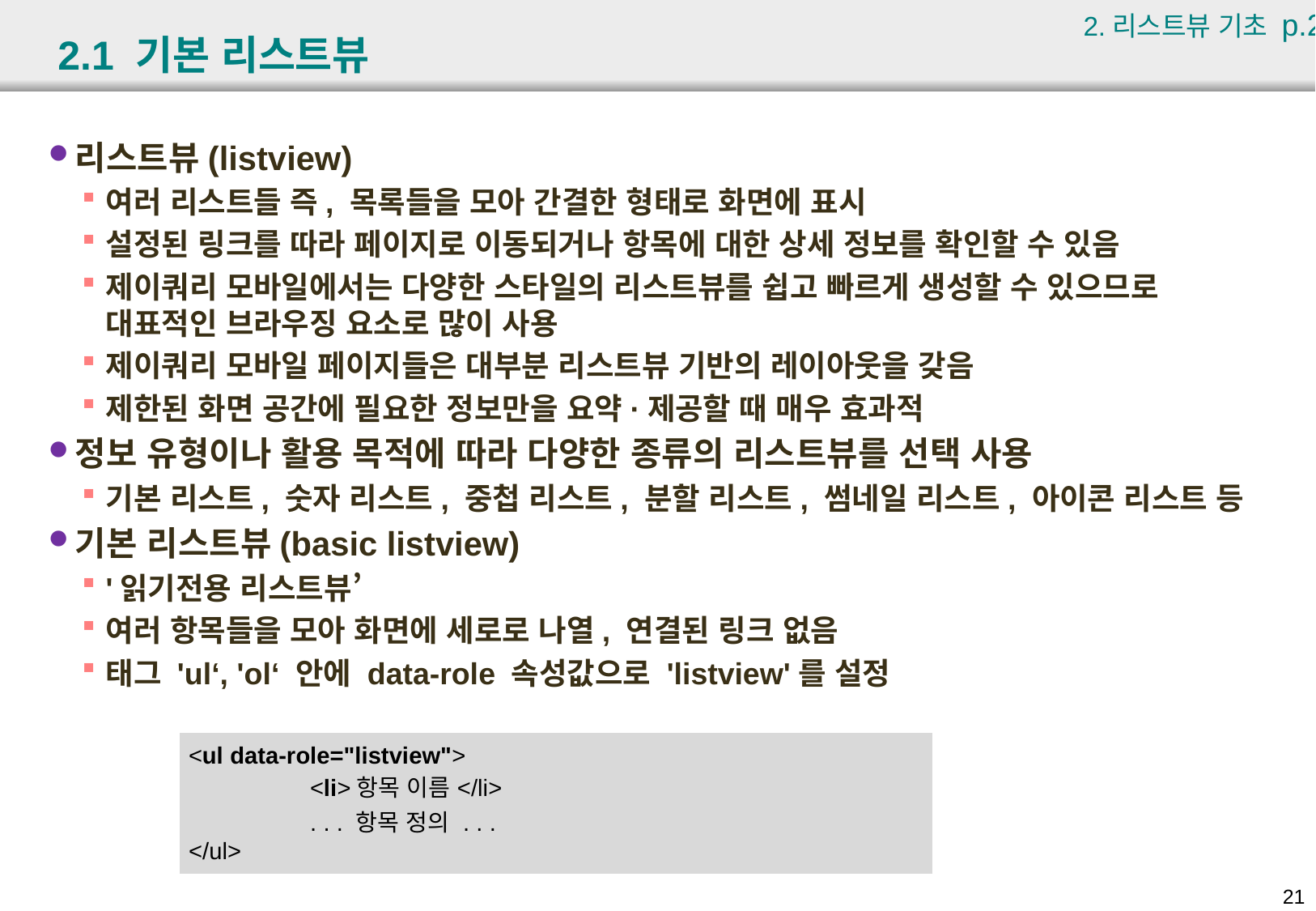

2.리스트뷰 기초 p.241
# 2.1 기본 리스트뷰
리스트뷰(listview)
여러 리스트들 즉, 목록들을 모아 간결한 형태로 화면에 표시
설정된 링크를 따라 페이지로 이동되거나 항목에 대한 상세 정보를 확인할 수 있음
제이쿼리 모바일에서는 다양한 스타일의 리스트뷰를 쉽고 빠르게 생성할 수 있으므로 대표적인 브라우징 요소로 많이 사용
제이쿼리 모바일 페이지들은 대부분 리스트뷰 기반의 레이아웃을 갖음
제한된 화면 공간에 필요한 정보만을 요약·제공할 때 매우 효과적
정보 유형이나 활용 목적에 따라 다양한 종류의 리스트뷰를 선택 사용
기본 리스트, 숫자 리스트, 중첩 리스트, 분할 리스트, 썸네일 리스트, 아이콘 리스트 등
기본 리스트뷰(basic listview)
'읽기전용 리스트뷰’
여러 항목들을 모아 화면에 세로로 나열, 연결된 링크 없음
태그 'ul‘, 'ol‘ 안에 data-role 속성값으로 'listview'를 설정

| <ul data-role="listview"> <li>항목 이름</li> . . . 항목 정의 . . . </ul> |
| --- |